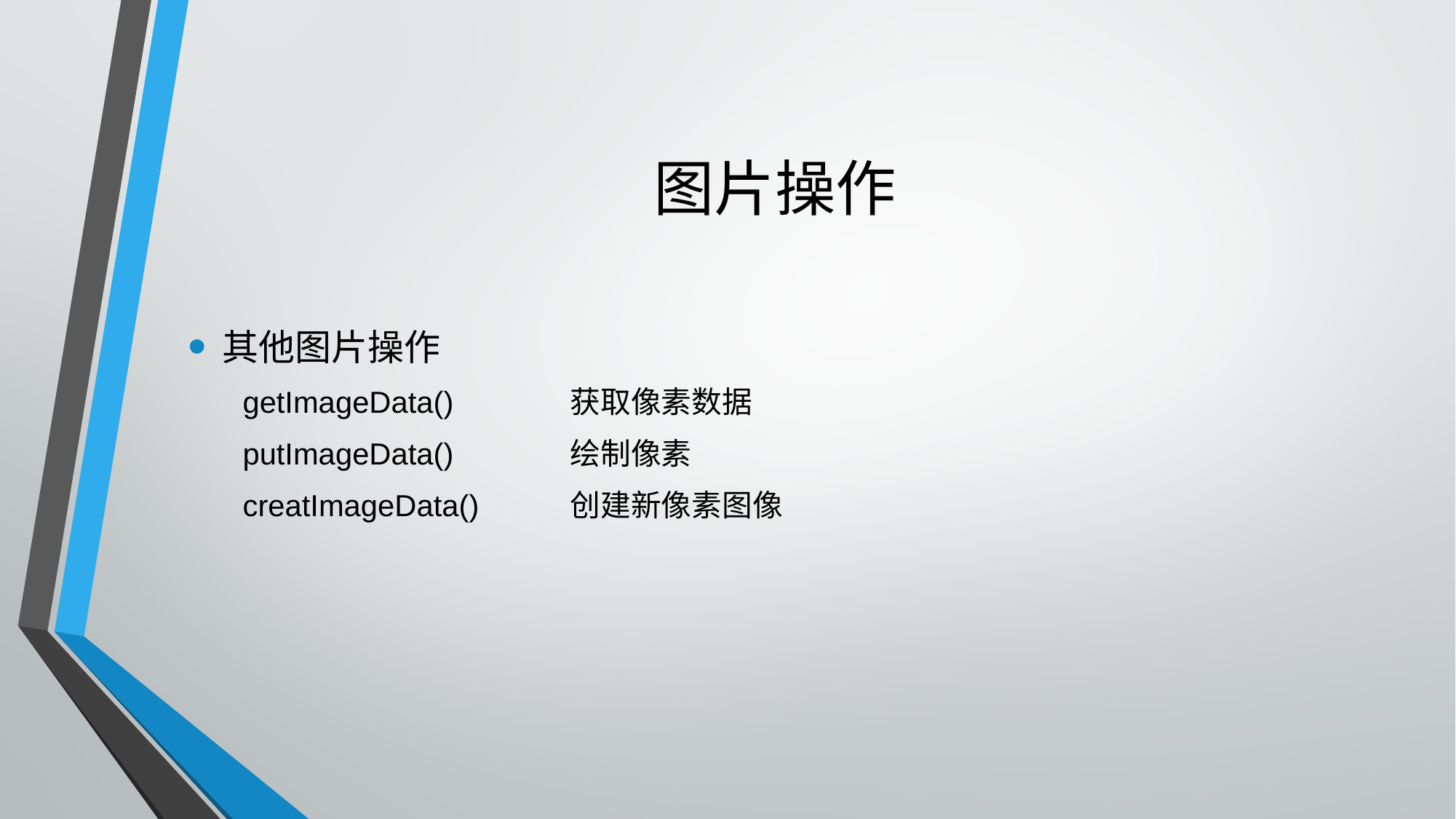

# 图片操作
其他图片操作
getImageData()		获取像素数据
putImageData()		绘制像素
creatImageData()	创建新像素图像